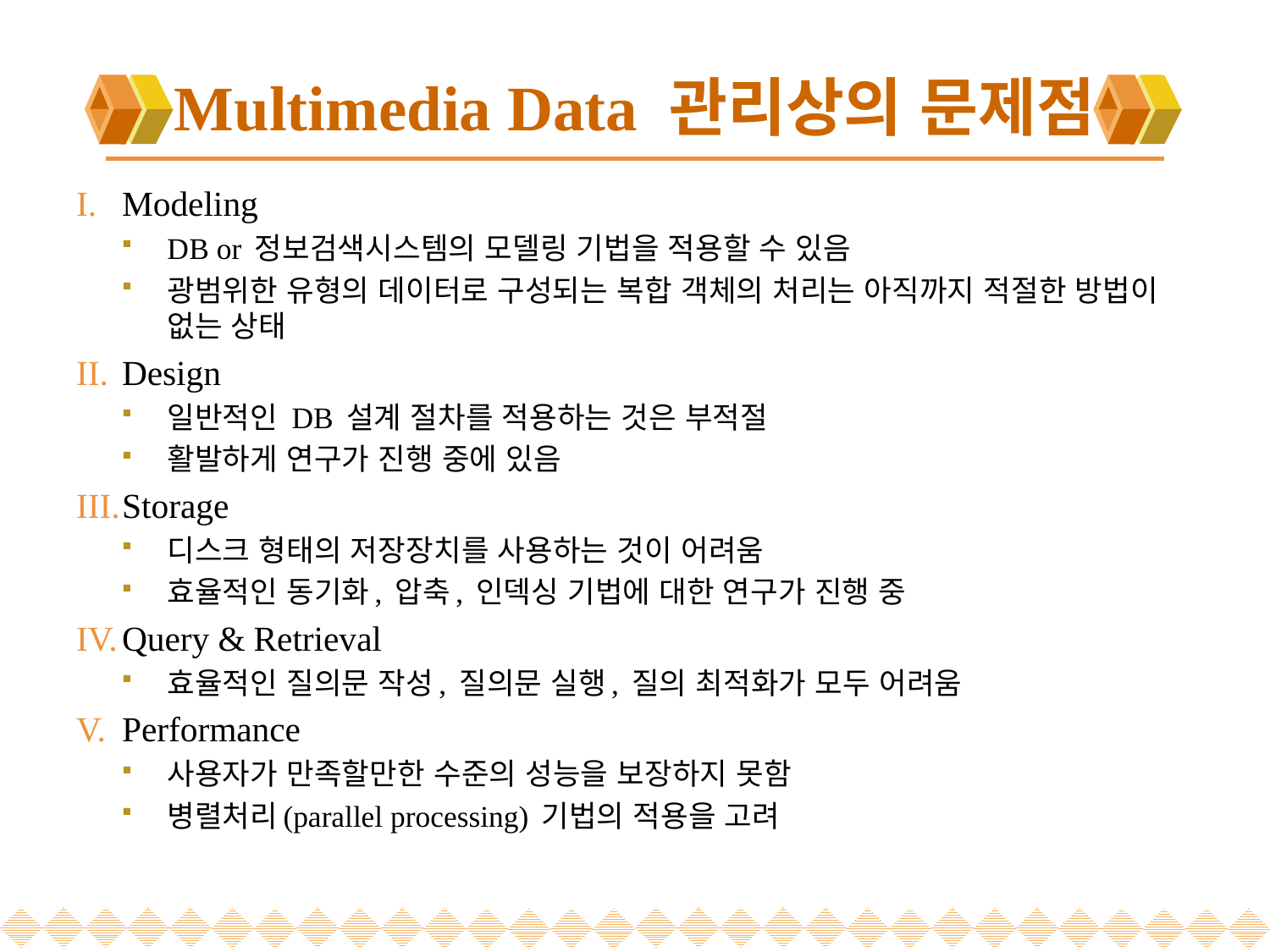

# Multimedia Data 관리상의 문제점
Modeling
DB or 정보검색시스템의 모델링 기법을 적용할 수 있음
광범위한 유형의 데이터로 구성되는 복합 객체의 처리는 아직까지 적절한 방법이 없는 상태
Design
일반적인 DB 설계 절차를 적용하는 것은 부적절
활발하게 연구가 진행 중에 있음
Storage
디스크 형태의 저장장치를 사용하는 것이 어려움
효율적인 동기화, 압축, 인덱싱 기법에 대한 연구가 진행 중
Query & Retrieval
효율적인 질의문 작성, 질의문 실행, 질의 최적화가 모두 어려움
Performance
사용자가 만족할만한 수준의 성능을 보장하지 못함
병렬처리(parallel processing) 기법의 적용을 고려